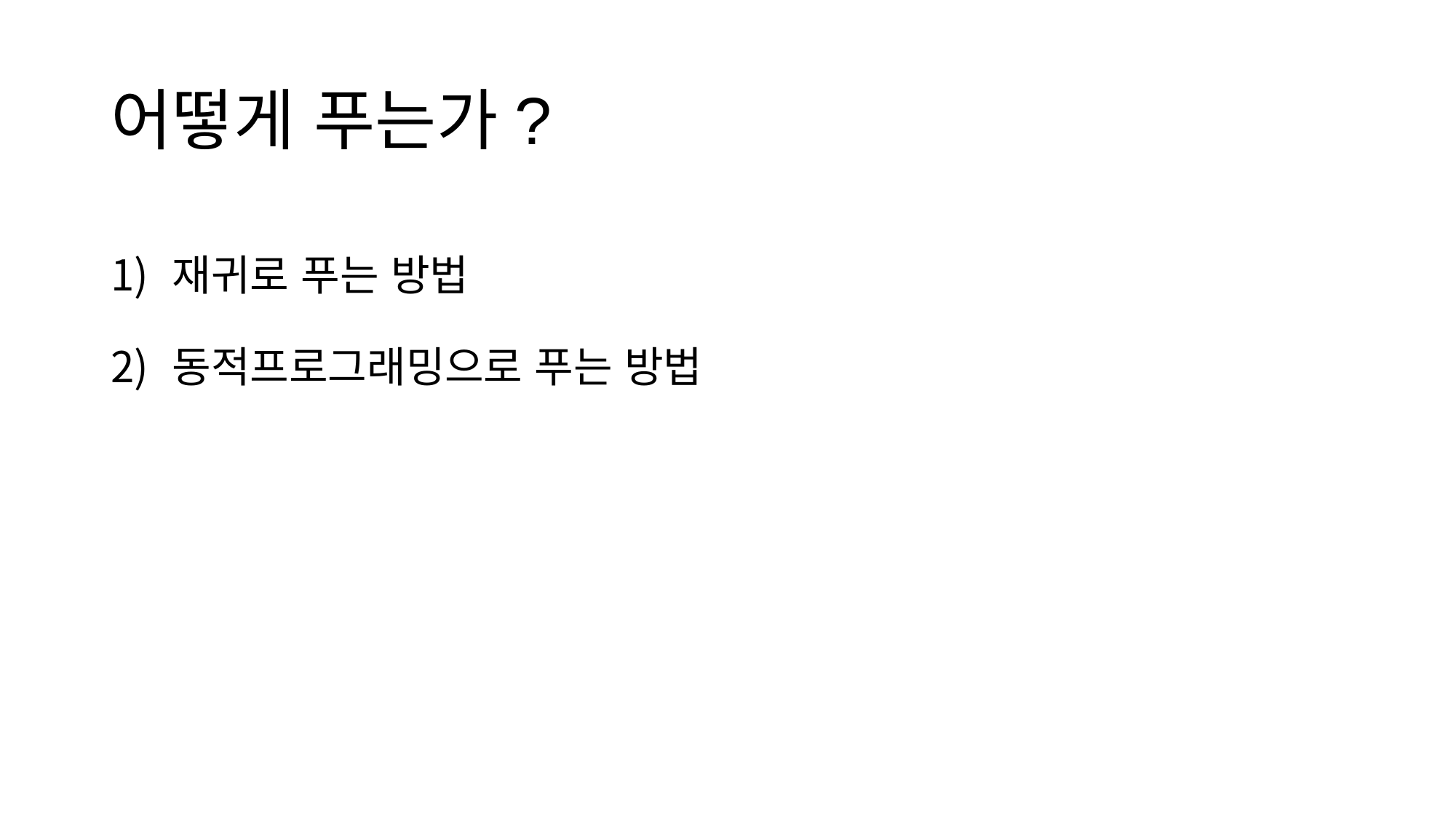

# 어떻게 푸는가?
재귀로 푸는 방법
동적프로그래밍으로 푸는 방법